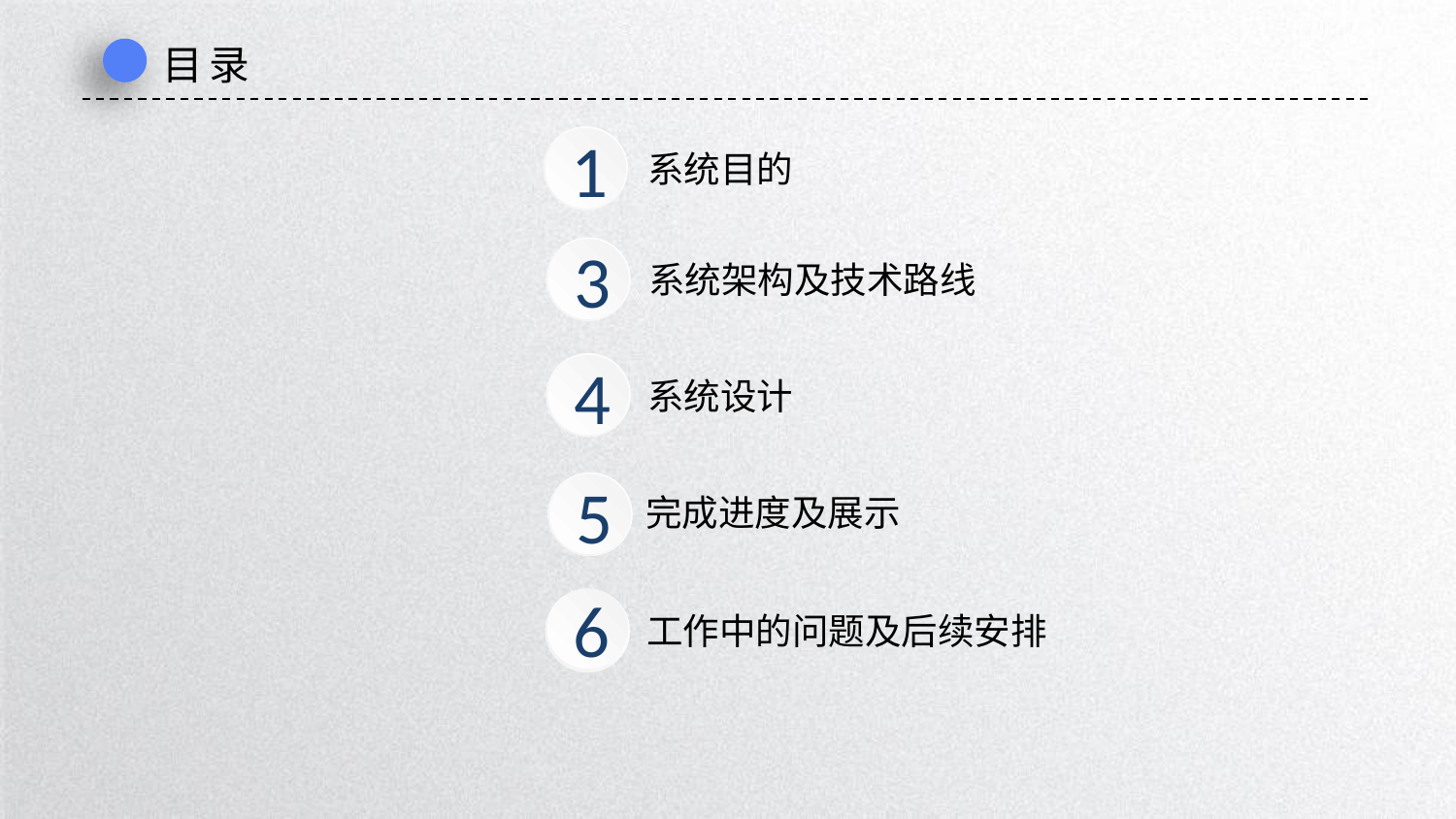

目录

1
系统目的

3
系统架构及技术路线

4
系统设计

5
完成进度及展示
6

工作中的问题及后续安排